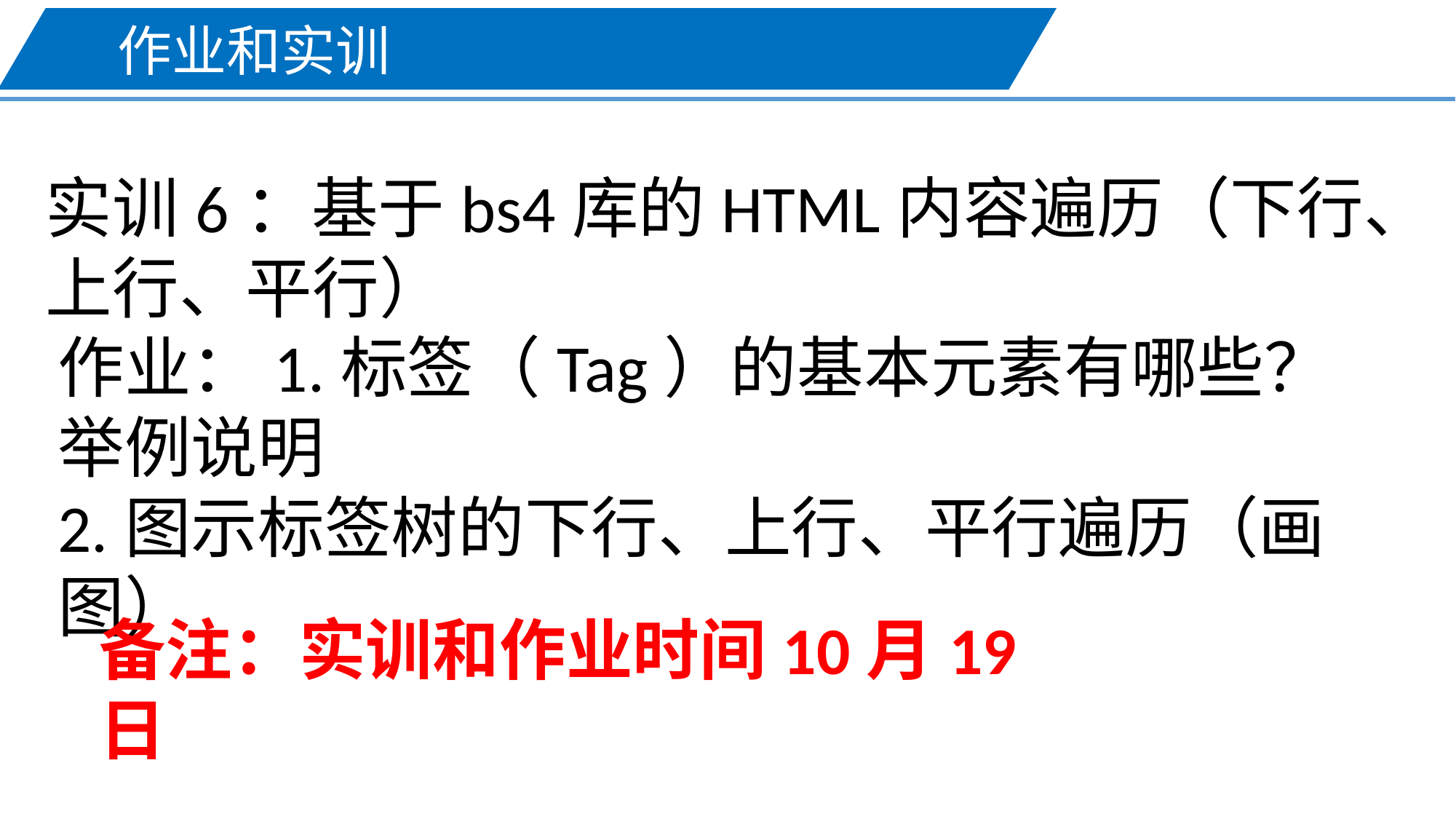

作业和实训
实训6：基于bs4库的HTML内容遍历（下行、上行、平行）
作业：1.标签（Tag）的基本元素有哪些？举例说明
2.图示标签树的下行、上行、平行遍历（画图）
备注：实训和作业时间10月19日